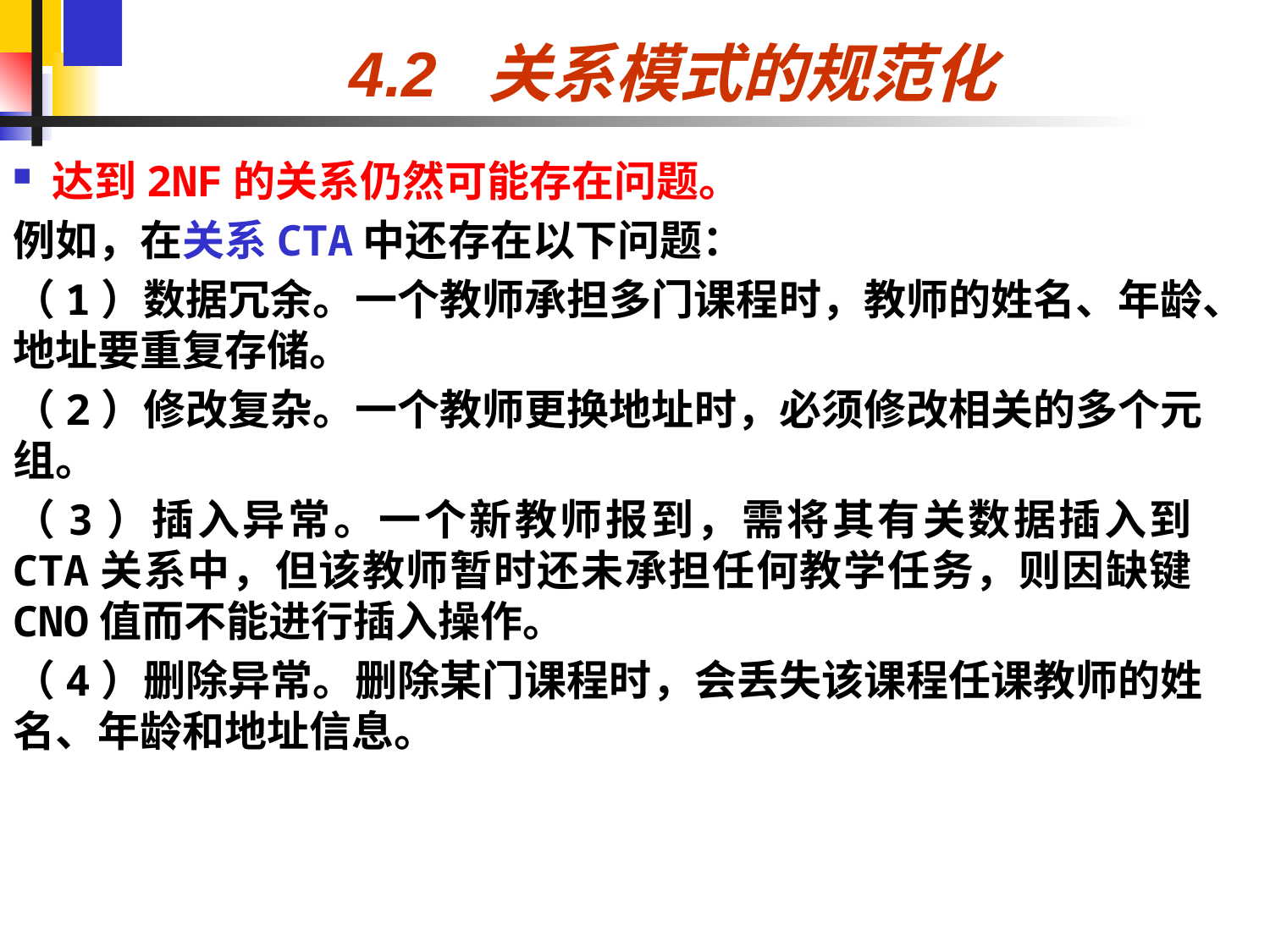

# 4.2  关系模式的规范化
 达到2NF的关系仍然可能存在问题。
例如，在关系CTA中还存在以下问题：
（1）数据冗余。一个教师承担多门课程时，教师的姓名、年龄、地址要重复存储。
（2）修改复杂。一个教师更换地址时，必须修改相关的多个元组。
（3）插入异常。一个新教师报到，需将其有关数据插入到CTA关系中，但该教师暂时还未承担任何教学任务，则因缺键CNO值而不能进行插入操作。
（4）删除异常。删除某门课程时，会丢失该课程任课教师的姓名、年龄和地址信息。